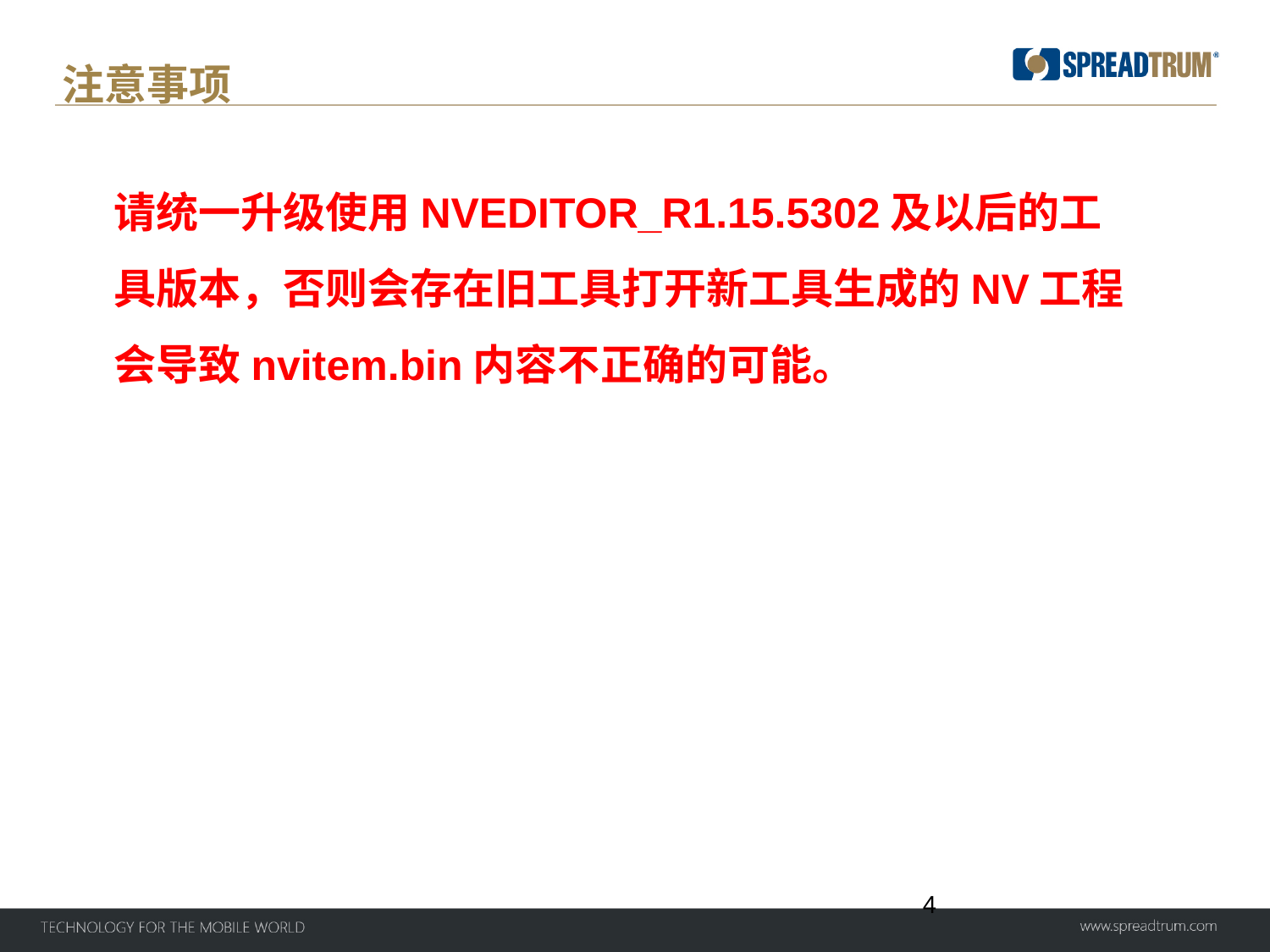

# 注意事项
	请统一升级使用NVEDITOR_R1.15.5302及以后的工具版本，否则会存在旧工具打开新工具生成的NV工程会导致nvitem.bin内容不正确的可能。

4